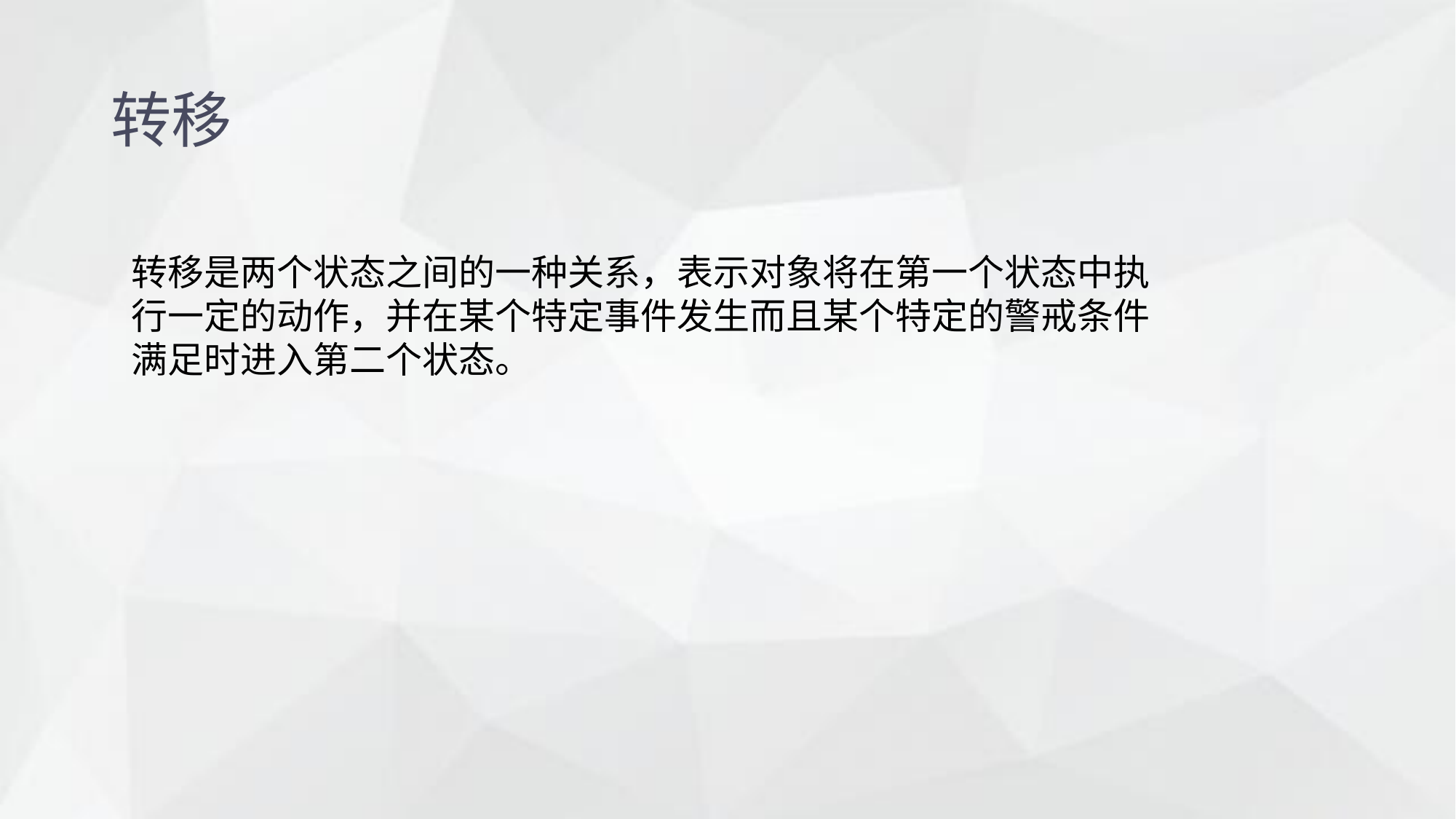

转移
转移是两个状态之间的一种关系，表示对象将在第一个状态中执行一定的动作，并在某个特定事件发生而且某个特定的警戒条件满足时进入第二个状态。